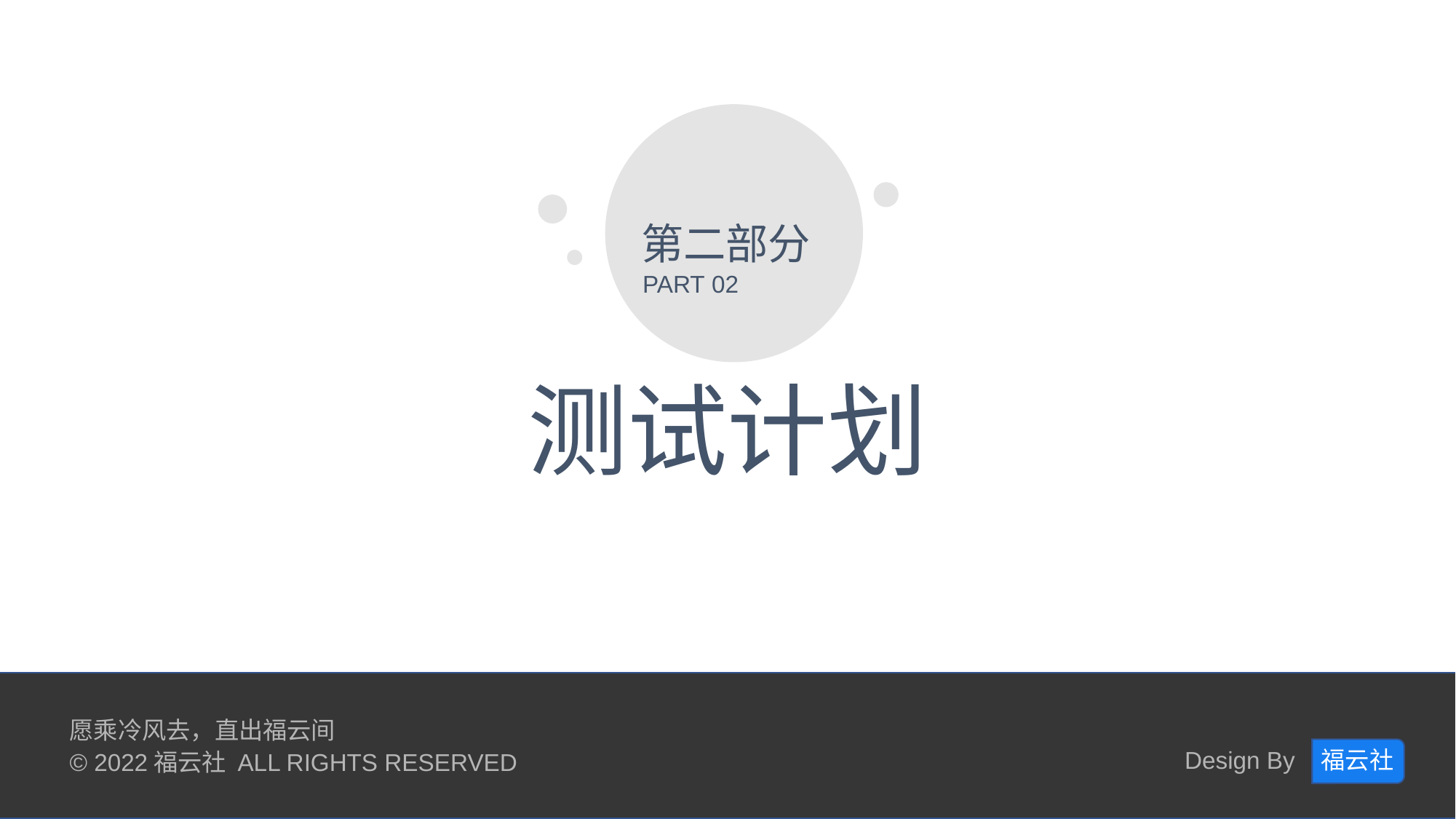

第二部分

PART 02
测试计划

愿乘冷风去，直出福云间
© 2022福云社 ALL RIGHTS RESERVED

  Design By   福云社